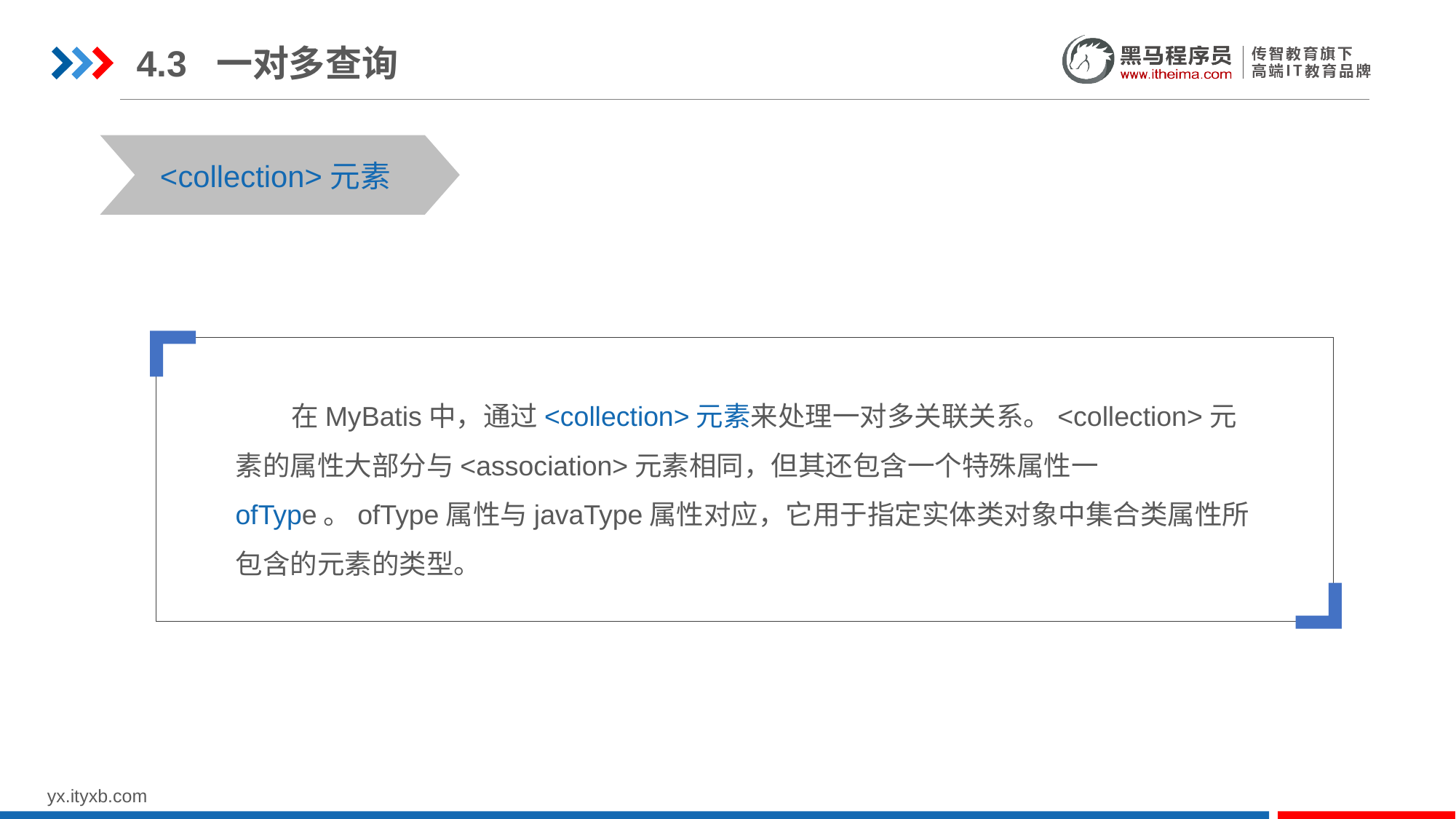

4.3  一对多查询

STEP  01
STEP  03
<collection>元素

        在MyBatis中，通过<collection>元素来处理一对多关联关系。<collection>元素的属性大部分与<association>元素相同，但其还包含一个特殊属性一ofType。ofType属性与javaType属性对应，它用于指定实体类对象中集合类属性所包含的元素的类型。